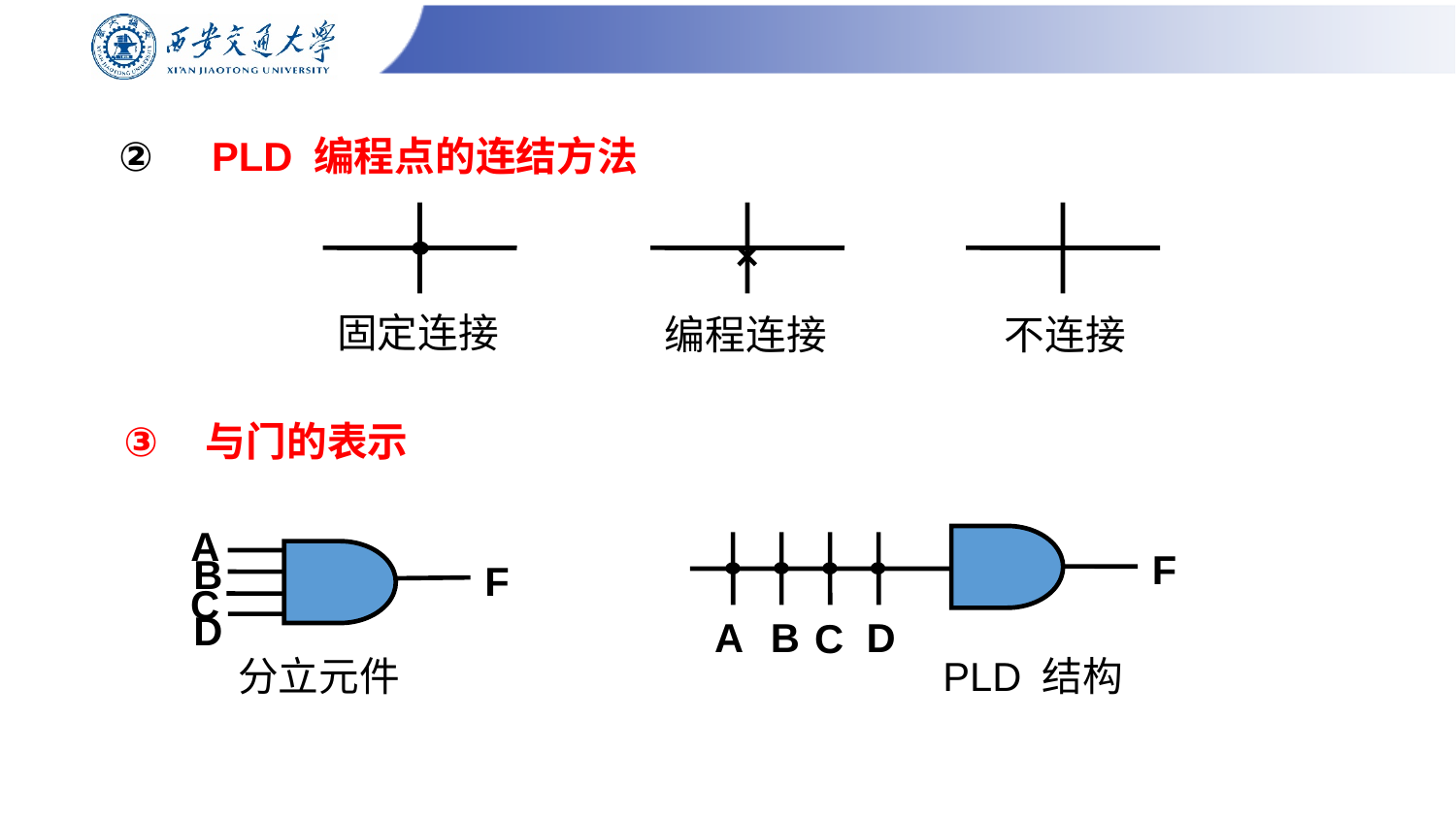

# PLD 编程点的连结方法

×

固定连接
编程连接
不连接
与门的表示

A

F

B
F

C

D
A
B
D
C

分立元件
PLD 结构